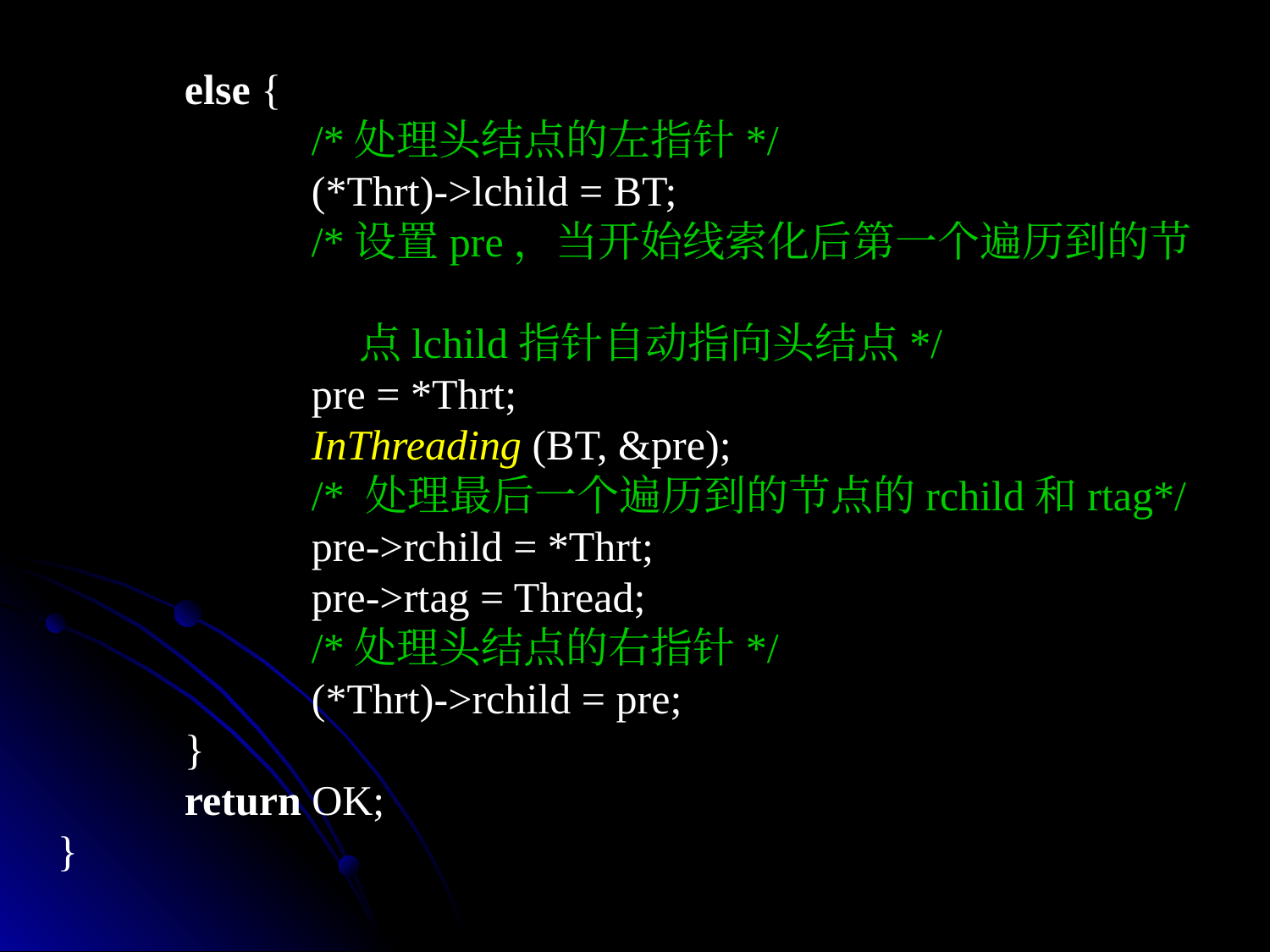

else {
		/*处理头结点的左指针*/
                        (*Thrt)->lchild = BT;
                        /*设置pre，当开始线索化后第一个遍历到的节
                           点lchild指针自动指向头结点*/
		pre = *Thrt;
		InThreading (BT, &pre);
		/* 处理最后一个遍历到的节点的rchild和rtag*/
		pre->rchild = *Thrt;
		pre->rtag = Thread;
                        /*处理头结点的右指针*/
		(*Thrt)->rchild = pre;
	}
	return OK;
}